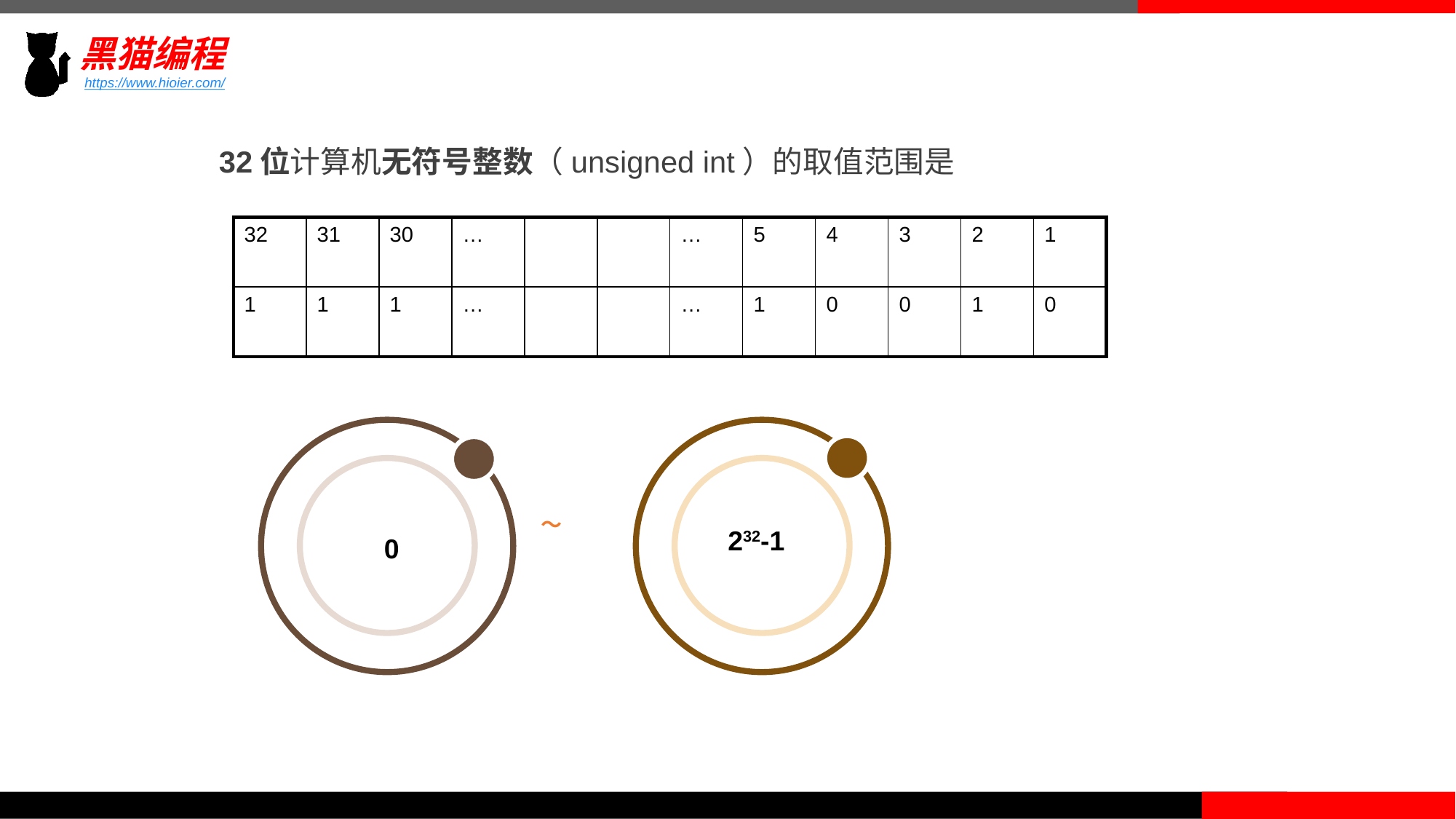

32位计算机无符号整数（unsigned int）的取值范围是
| 32 | 31 | 30 | … |  |  | … | 5 | 4 | 3 | 2 | 1 |
| --- | --- | --- | --- | --- | --- | --- | --- | --- | --- | --- | --- |
| 1 | 1 | 1 | … |  |  | … | 1 | 0 | 0 | 1 | 0 |

0

232-1
～